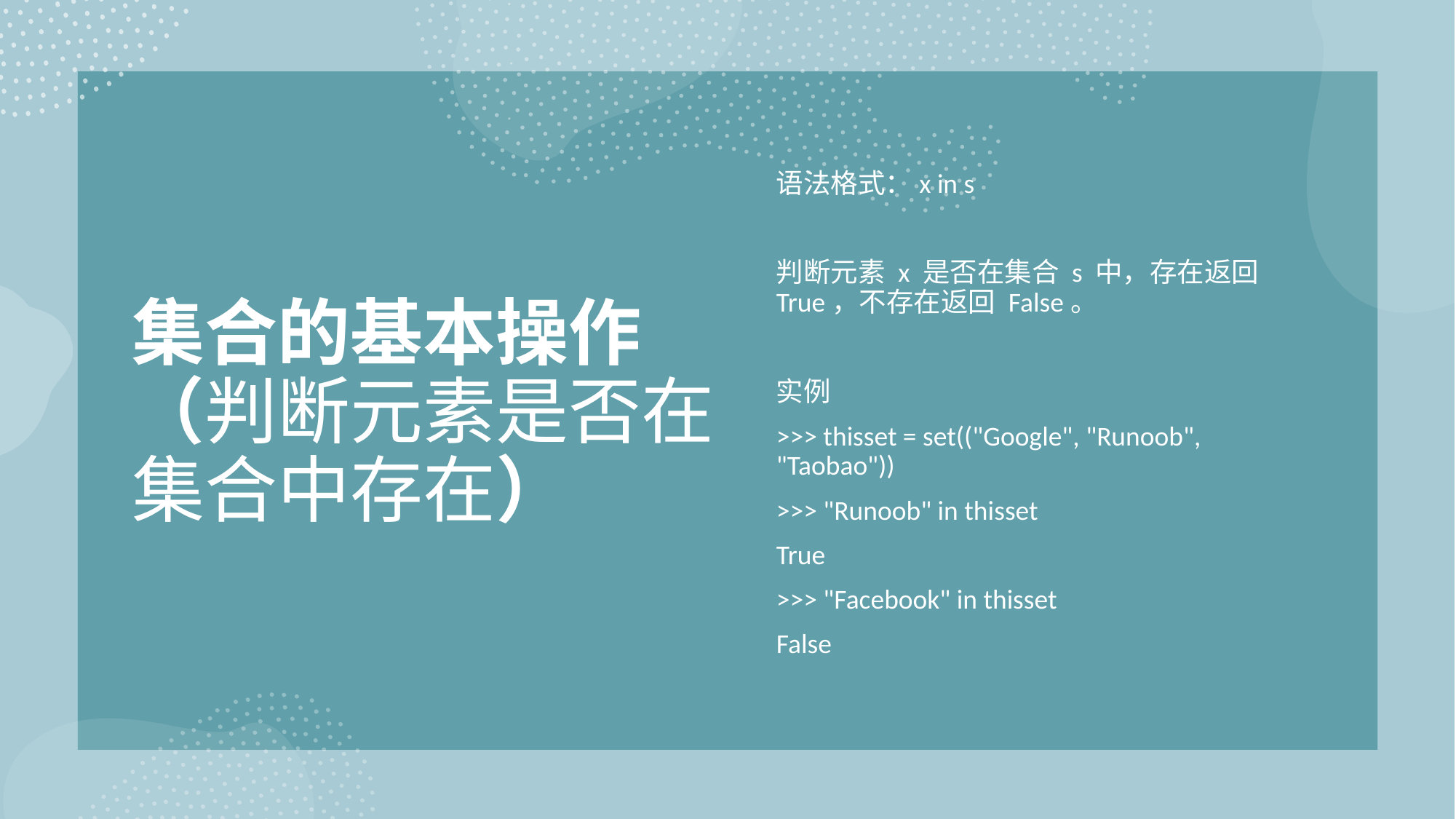

# 集合的基本操作（判断元素是否在集合中存在）
语法格式：x in s

判断元素 x 是否在集合 s 中，存在返回 True，不存在返回 False。

实例
>>> thisset = set(("Google", "Runoob", "Taobao"))
>>> "Runoob" in thisset
True
>>> "Facebook" in thisset
False